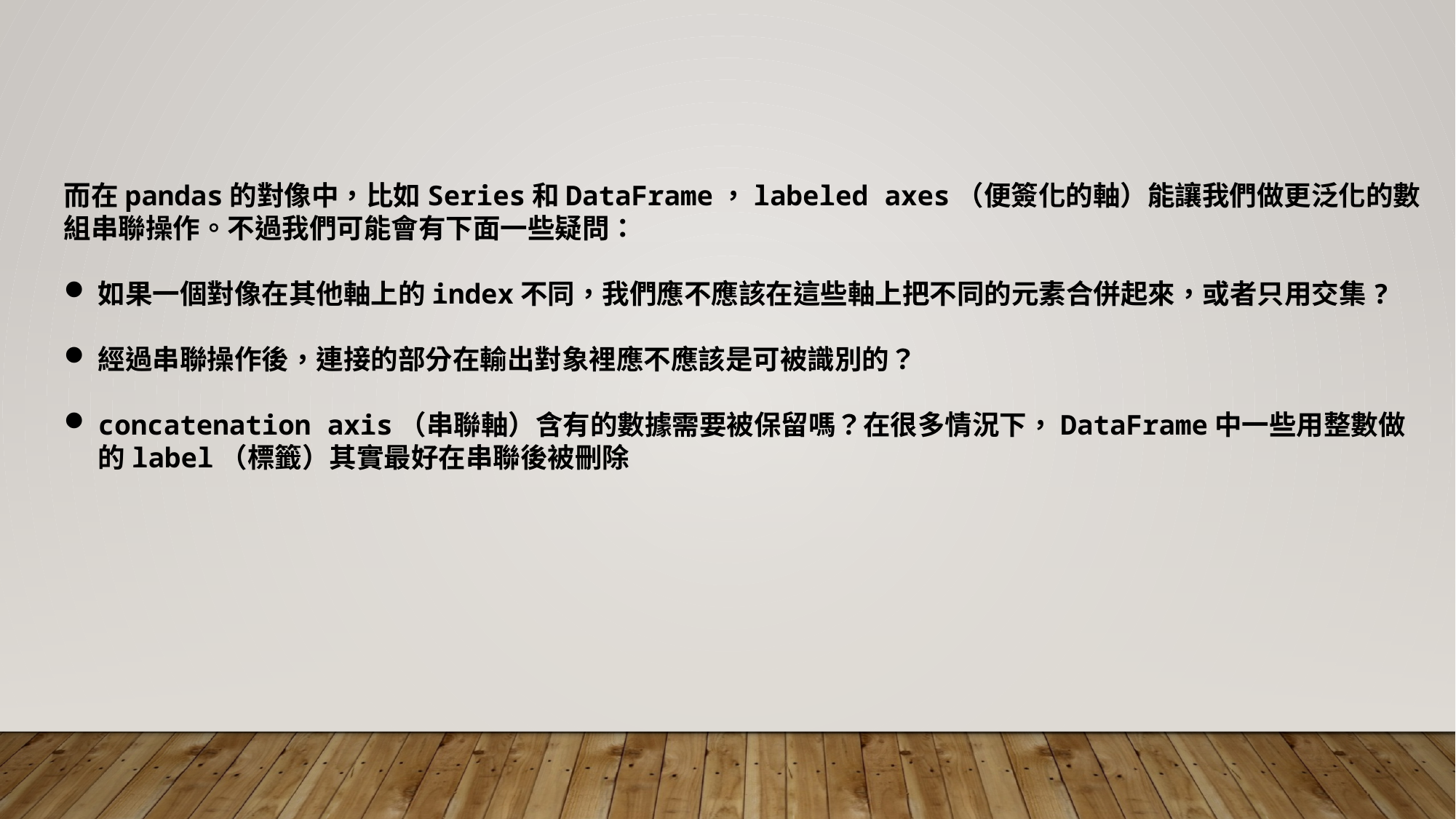

而在pandas的對像中，比如Series和DataFrame，labeled axes（便簽化的軸）能讓我們做更泛化的數組串聯操作。不過我們可能會有下面一些疑問：

如果一個對像在其他軸上的index不同，我們應不應該在這些軸上把不同的元素合併起來，或者只用交集?

經過串聯操作後，連接的部分在輸出對象裡應不應該是可被識別的？

concatenation axis（串聯軸）含有的數據需要被保留嗎？在很多情況下，DataFrame中一些用整數做的label（標籤）其實最好在串聯後被刪除